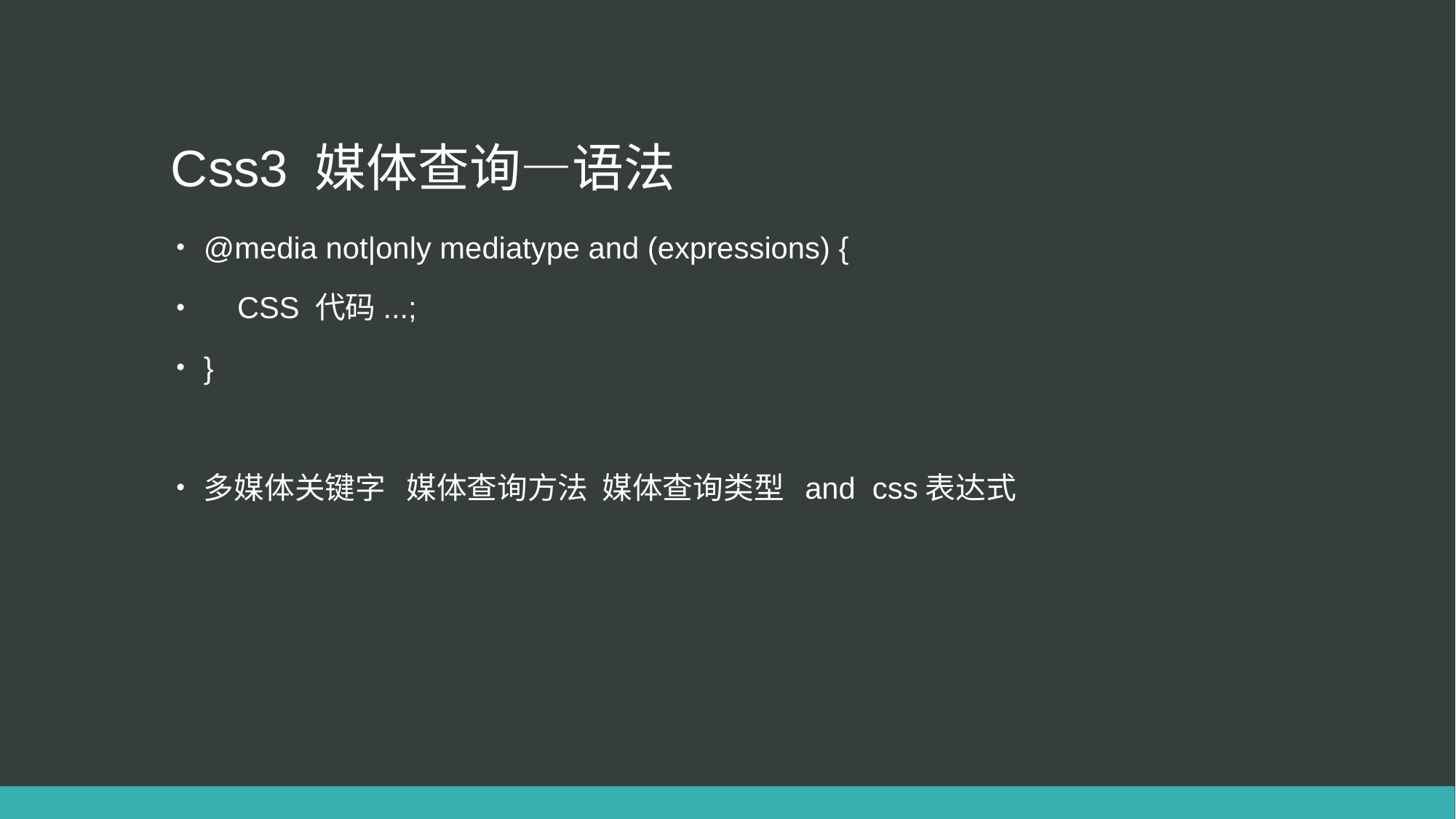

# Css3 媒体查询—语法
@media not|only mediatype and (expressions) {
    CSS 代码...;
}

多媒体关键字   媒体查询方法  媒体查询类型  and  css表达式